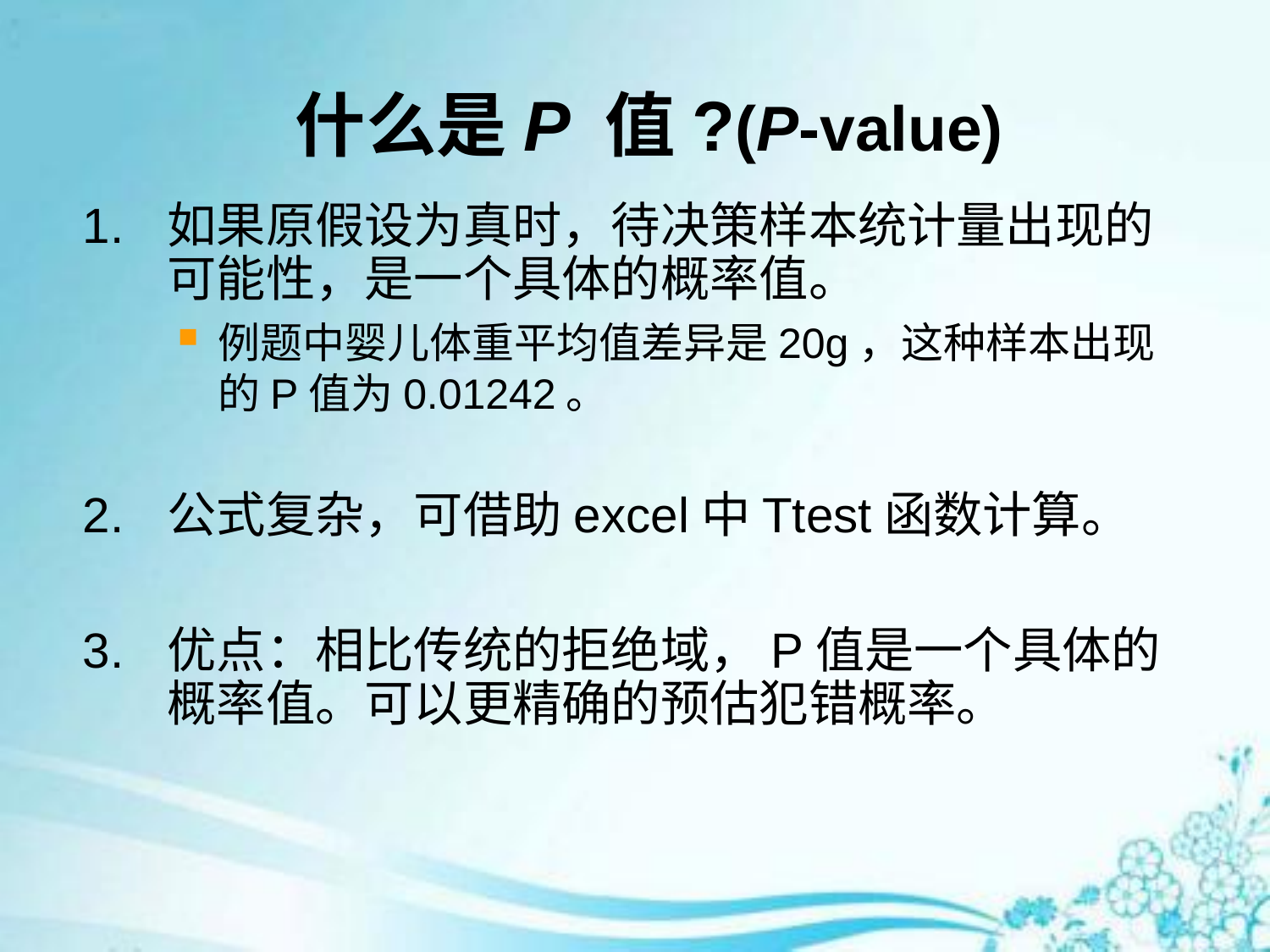

# 什么是P 值?(P-value)
如果原假设为真时，待决策样本统计量出现的可能性，是一个具体的概率值。
例题中婴儿体重平均值差异是20g，这种样本出现的P值为0.01242。

公式复杂，可借助excel中Ttest函数计算。

优点：相比传统的拒绝域，P值是一个具体的概率值。可以更精确的预估犯错概率。